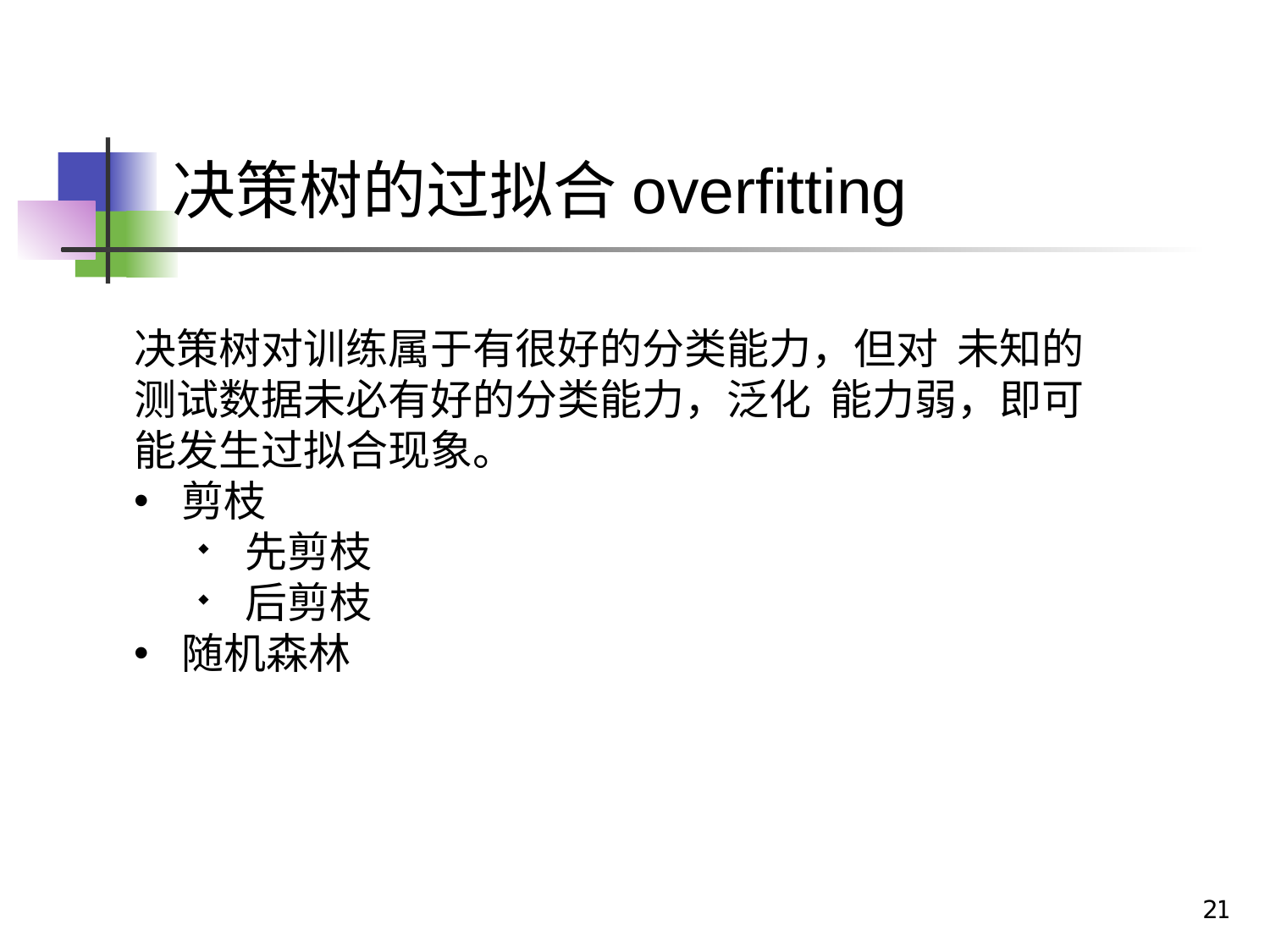

# 决策树的过拟合overfitting
决策树对训练属于有很好的分类能力，但对  未知的测试数据未必有好的分类能力，泛化  能力弱，即可能发生过拟合现象。
剪枝
先剪枝
后剪枝
随机森林

21